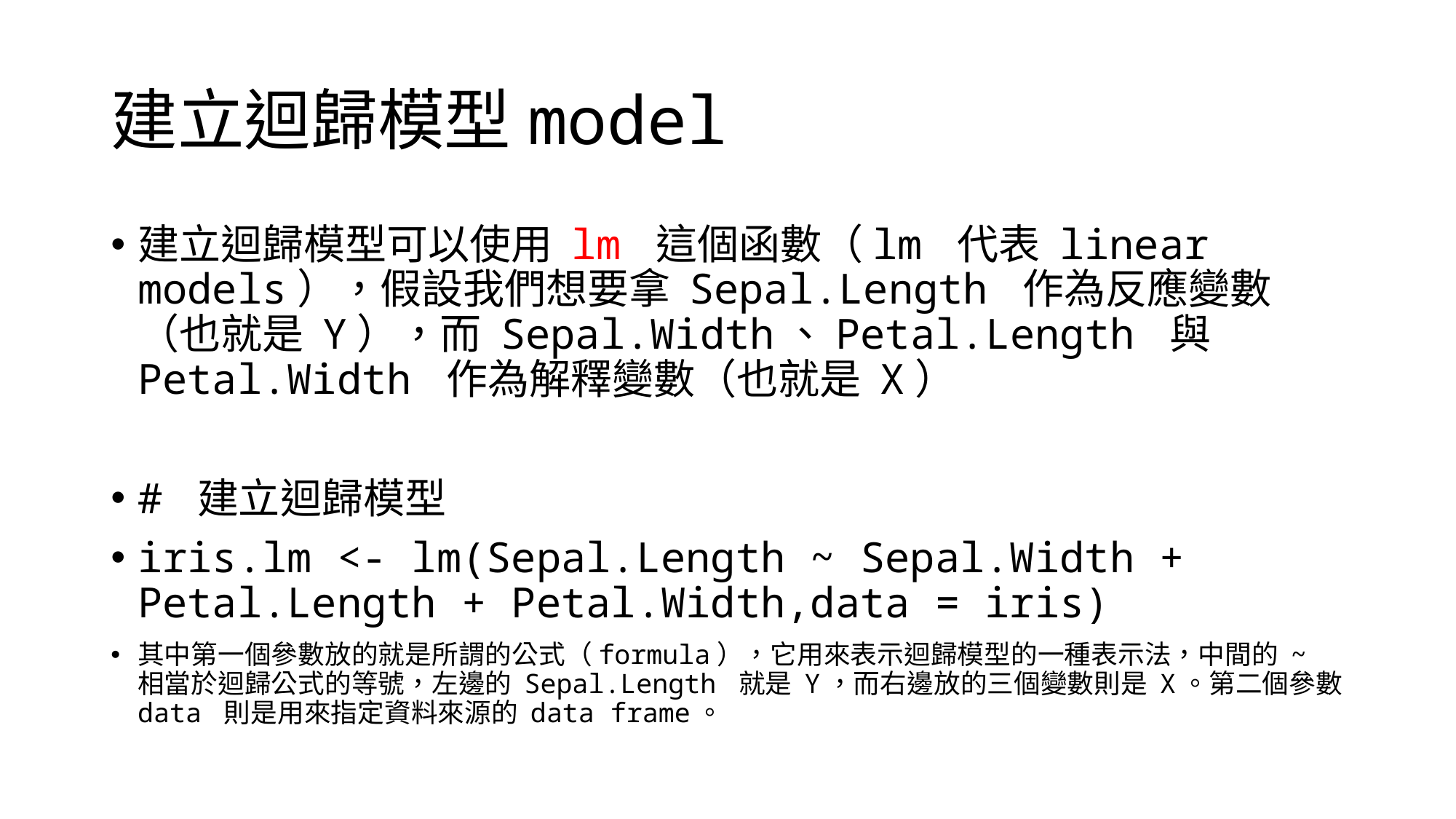

# 建立迴歸模型model
建立迴歸模型可以使用 lm 這個函數（lm 代表 linear models），假設我們想要拿 Sepal.Length 作為反應變數（也就是 Y），而 Sepal.Width、Petal.Length 與 Petal.Width 作為解釋變數（也就是 X）

# 建立迴歸模型
iris.lm <- lm(Sepal.Length ~ Sepal.Width + Petal.Length + Petal.Width,data = iris)
其中第一個參數放的就是所謂的公式（formula），它用來表示迴歸模型的一種表示法，中間的 ~ 相當於迴歸公式的等號，左邊的 Sepal.Length 就是 Y，而右邊放的三個變數則是 X。第二個參數 data 則是用來指定資料來源的 data frame。